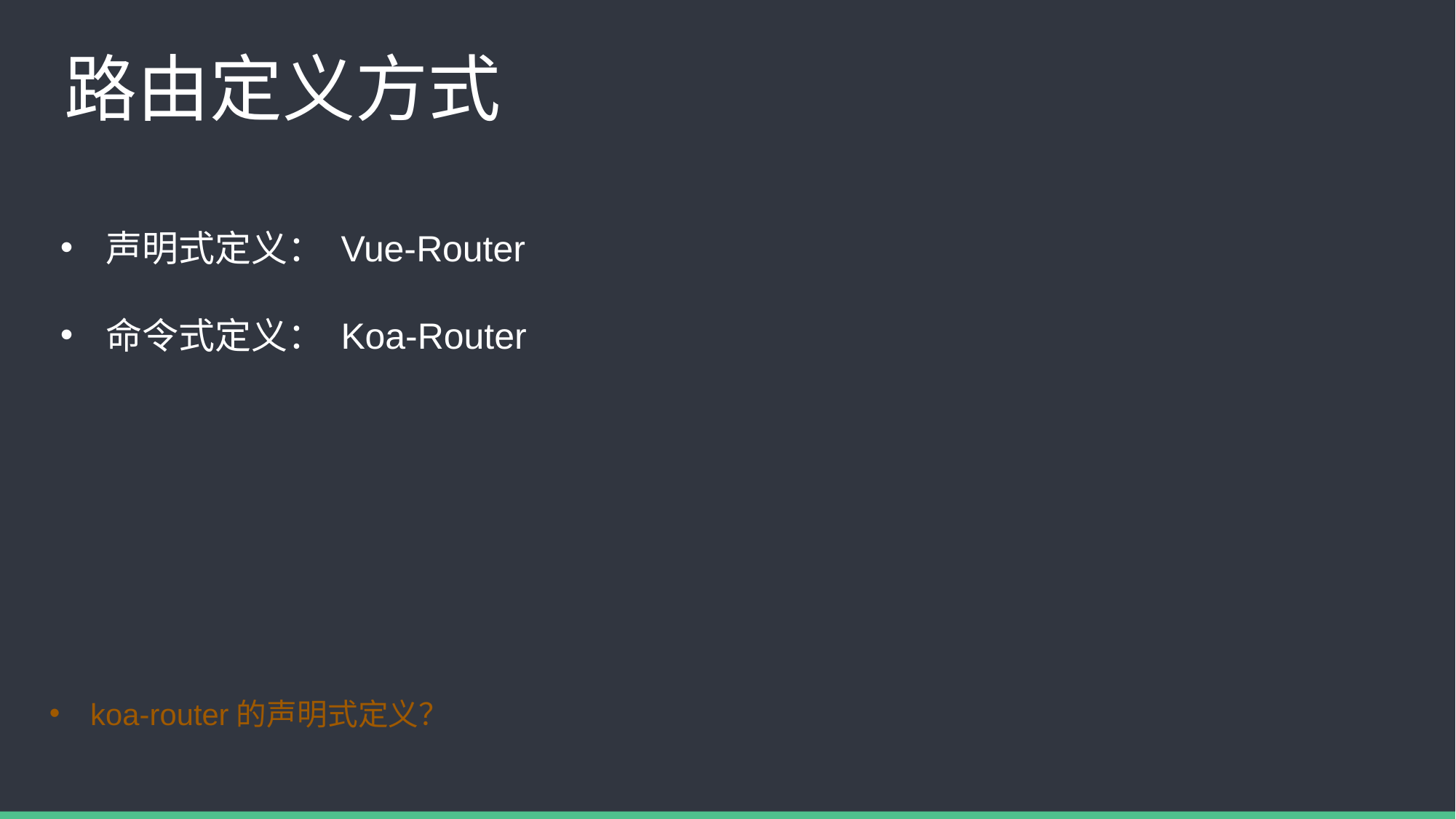

# 路由定义方式
声明式定义： Vue-Router
命令式定义： Koa-Router
koa-router的声明式定义？